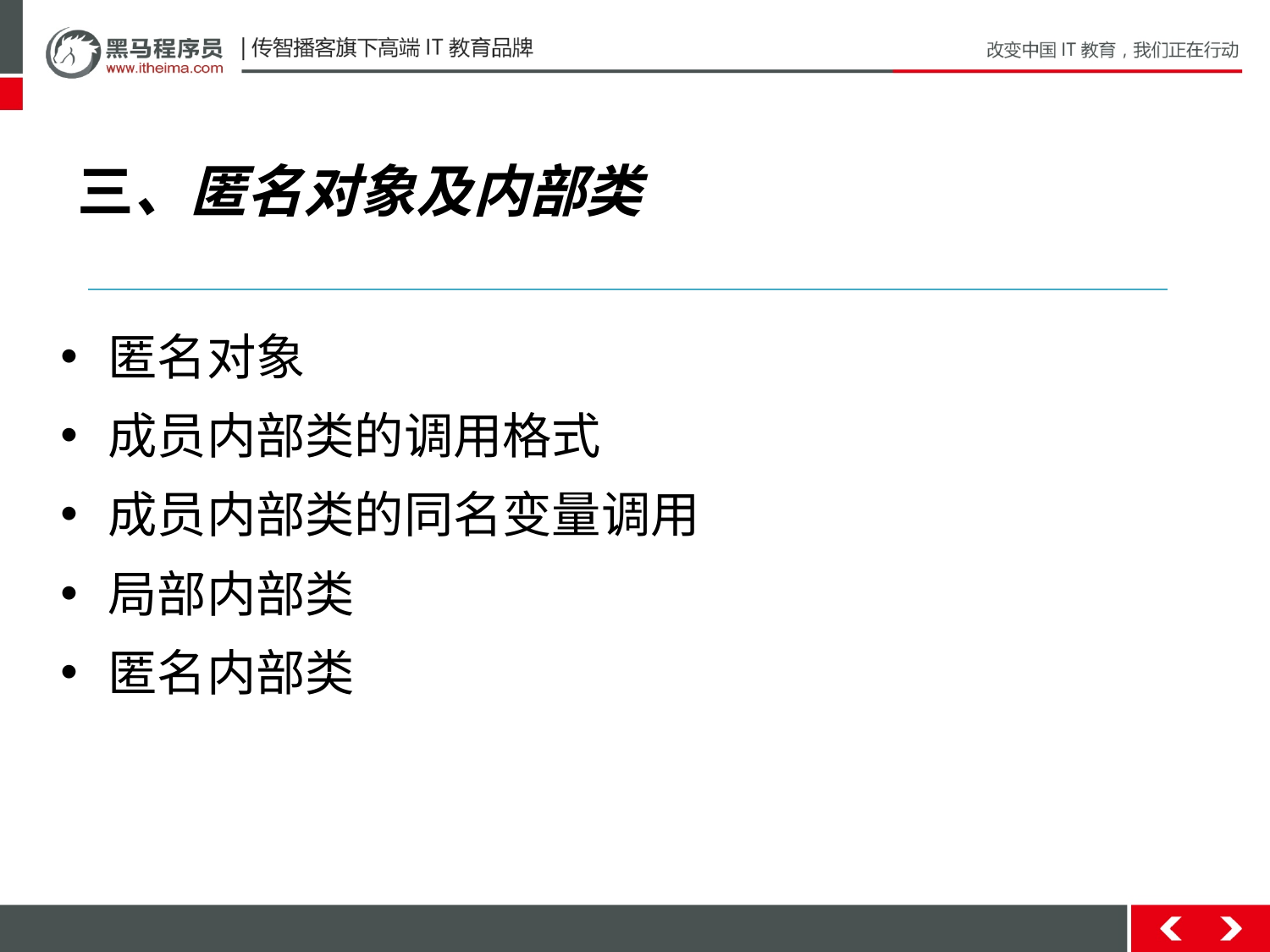

三、匿名对象及内部类
匿名对象
成员内部类的调用格式
成员内部类的同名变量调用
局部内部类
匿名内部类